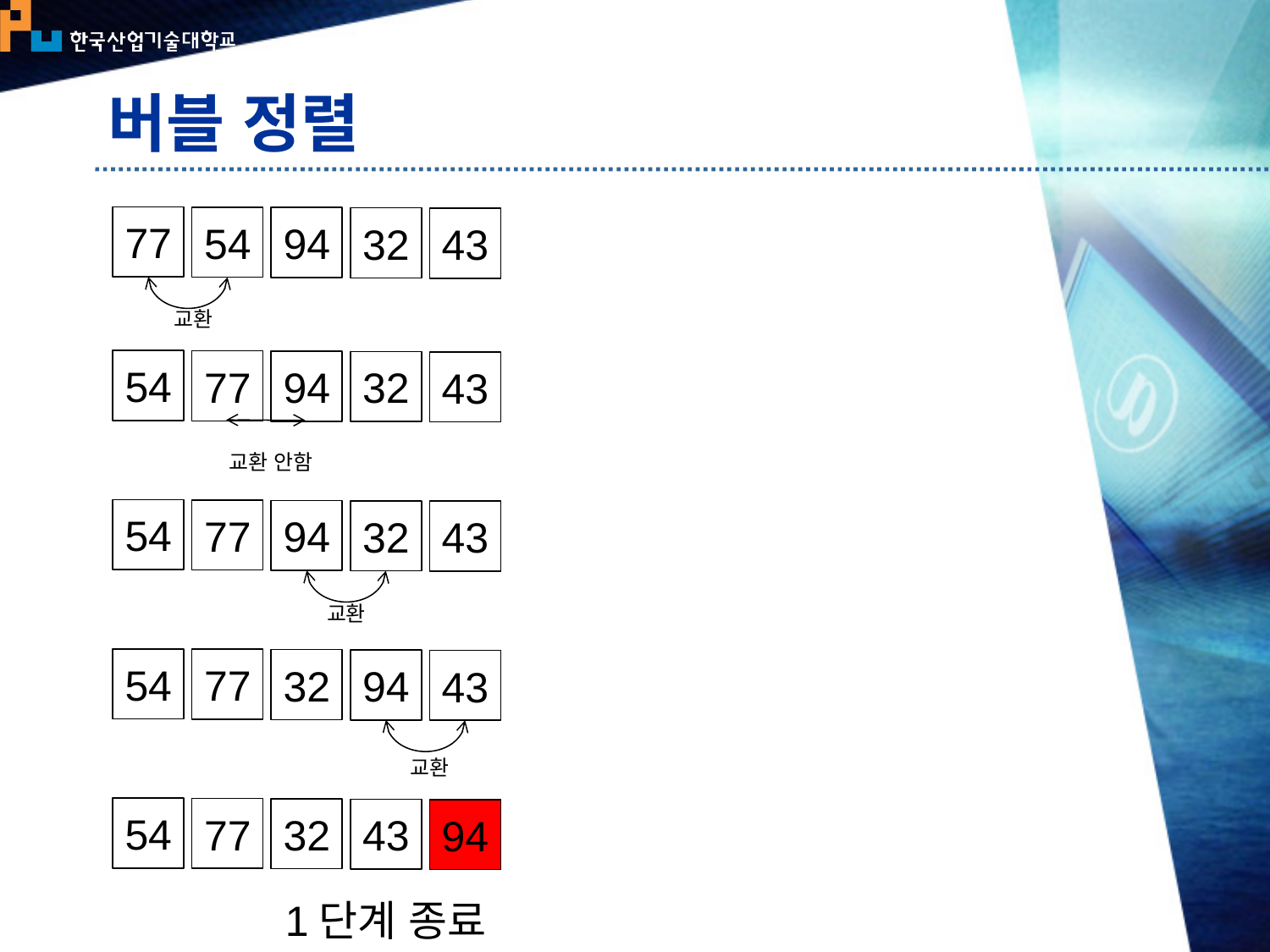

# 버블 정렬
77
54
94
32
43
교환
54
77
94
32
43
교환 안함
54
77
94
32
43
교환
54
77
32
94
43
교환
54
77
32
43
94
1단계 종료